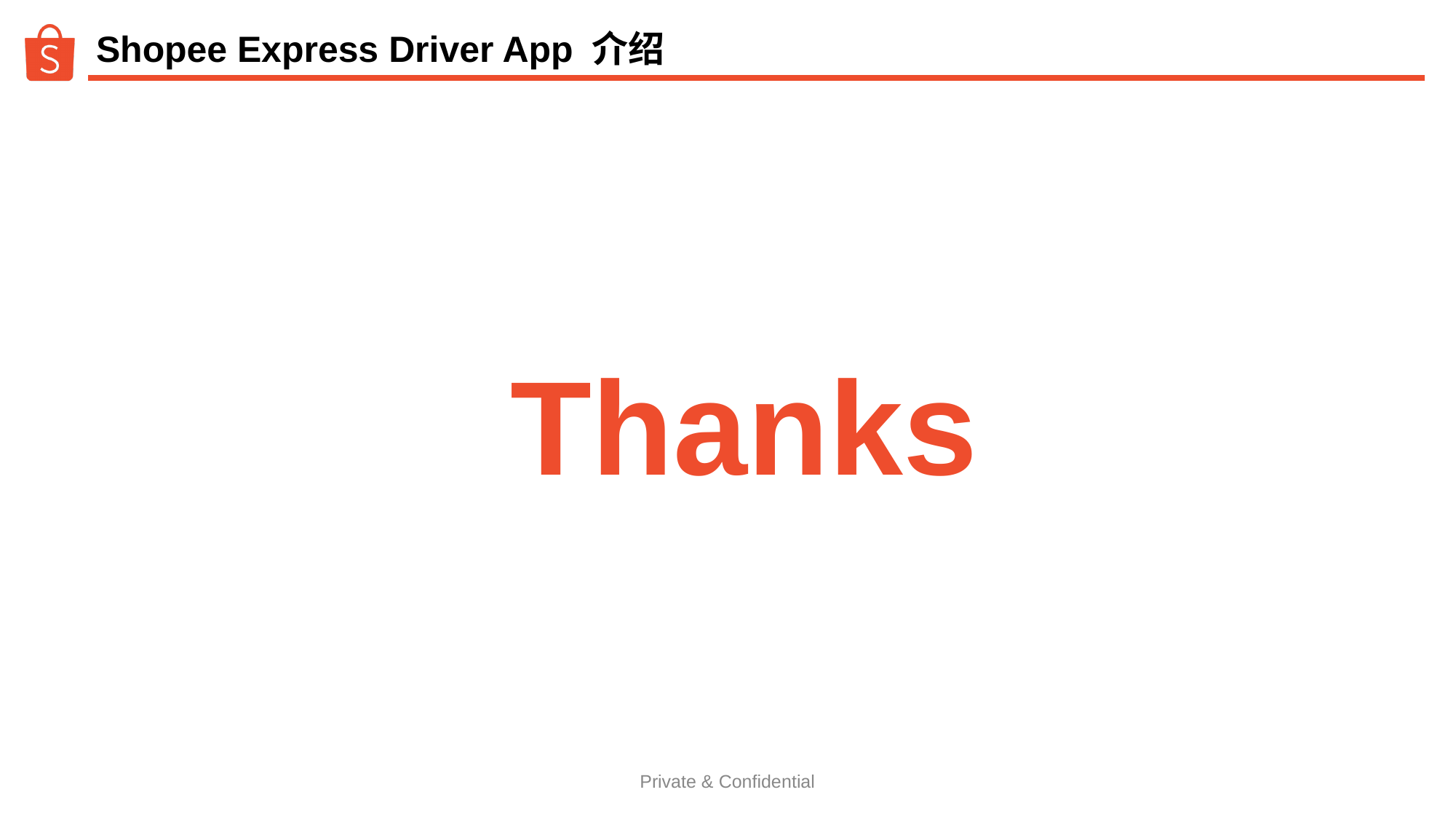

# Shopee Express Driver App 介绍
Thanks
Private & Confidential
25